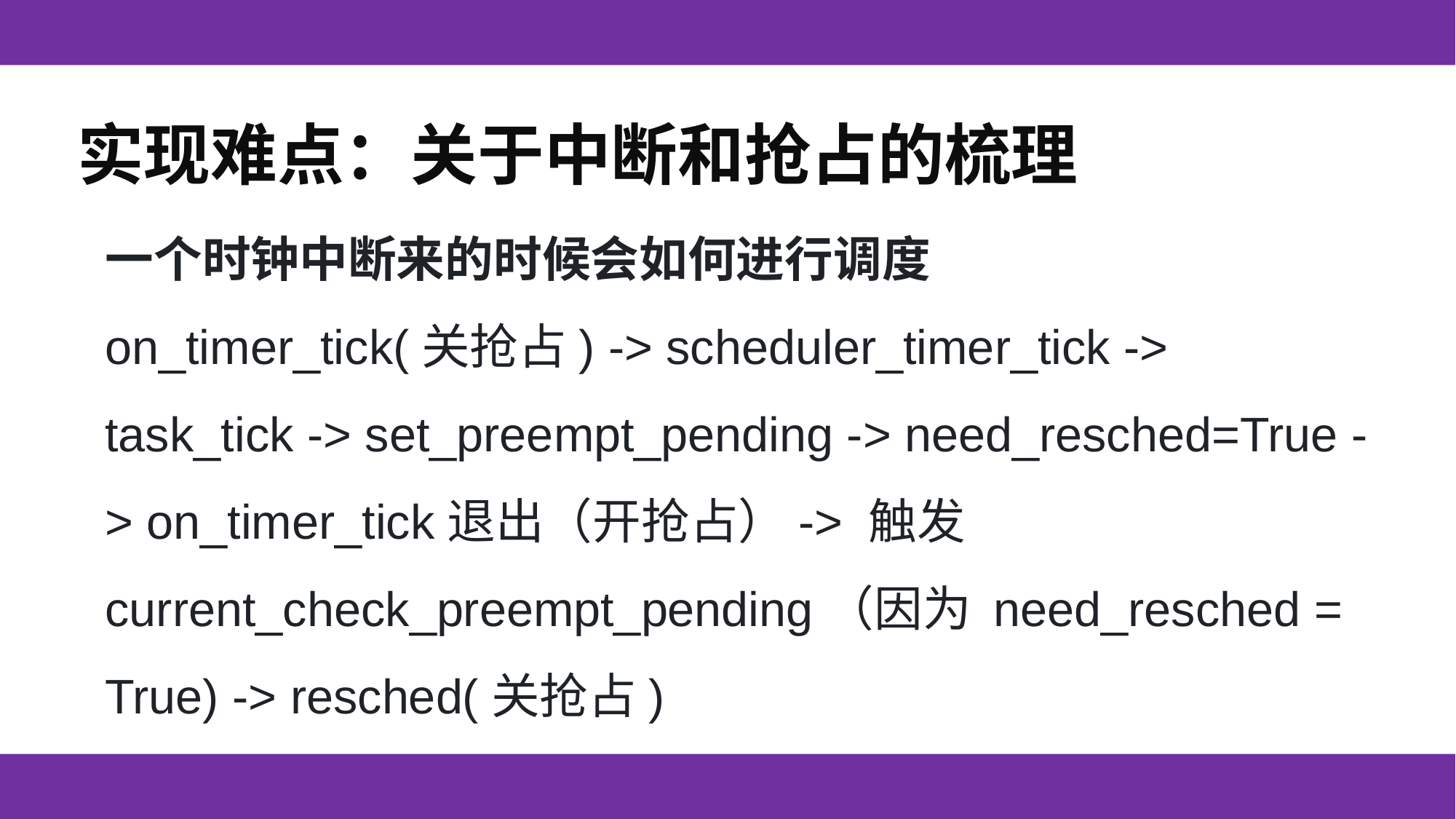

实现难点：关于中断和抢占的梳理
一个时钟中断来的时候会如何进行调度
on_timer_tick(关抢占) -> scheduler_timer_tick -> task_tick -> set_preempt_pending -> need_resched=True -> on_timer_tick退出（开抢占）-> 触发 current_check_preempt_pending（因为 need_resched = True) -> resched(关抢占)